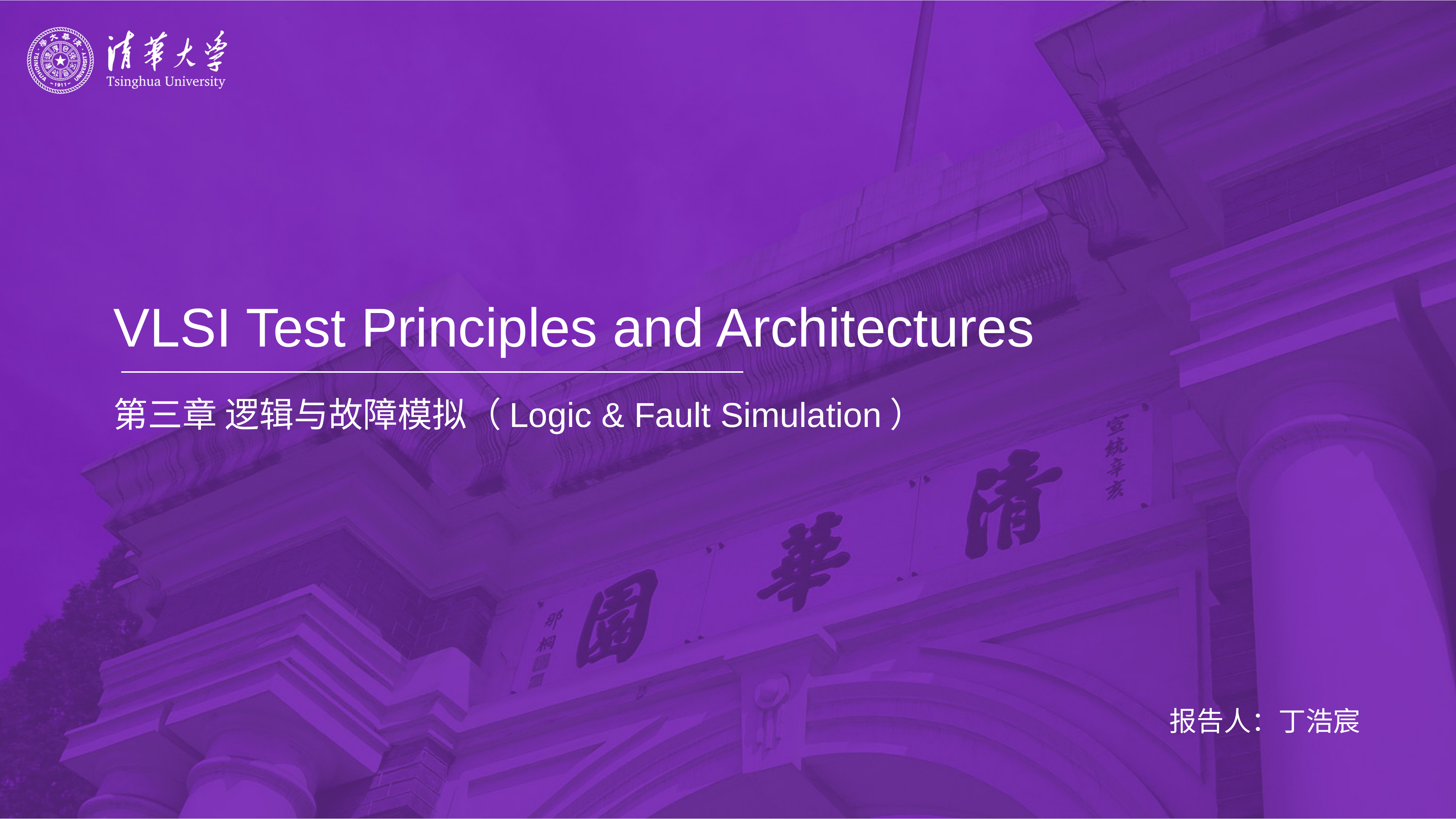

# VLSI Test Principles and Architectures
第三章 逻辑与故障模拟（Logic & Fault Simulation）
报告人：丁浩宸